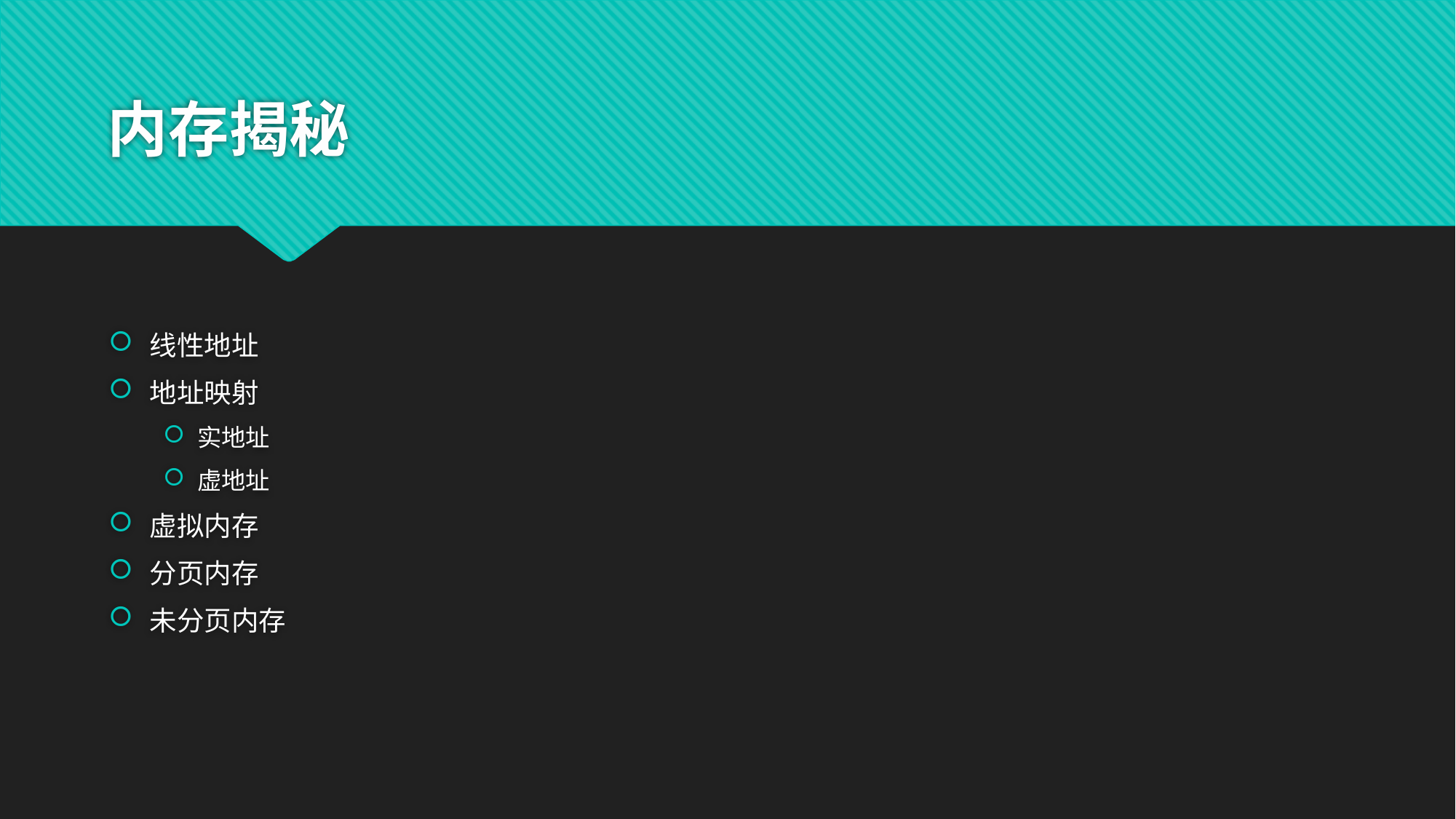

# 内存揭秘
线性地址
地址映射
实地址
虚地址
虚拟内存
分页内存
未分页内存